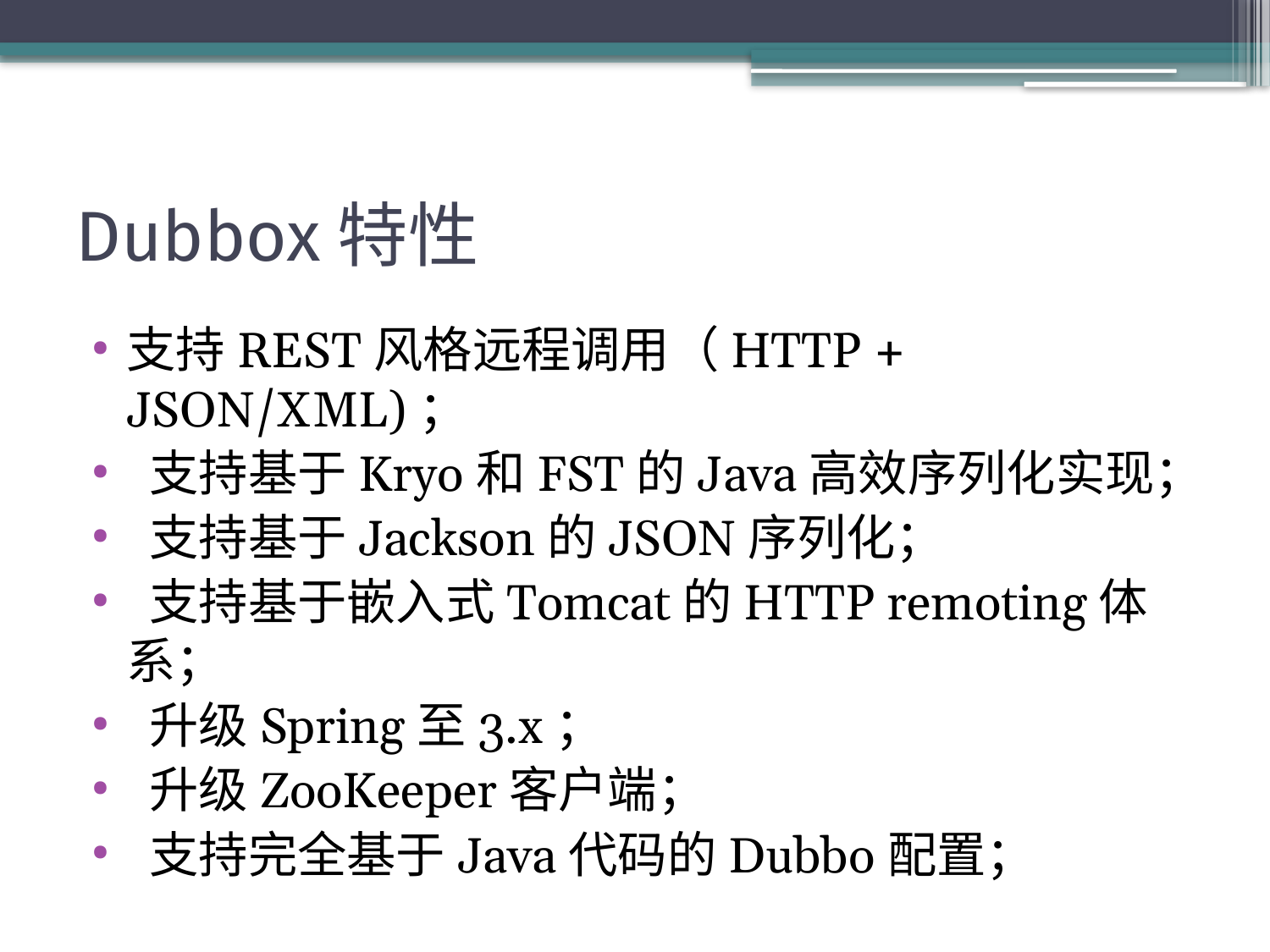

# Dubbox特性
支持REST风格远程调用（HTTP + JSON/XML)；
 支持基于Kryo和FST的Java高效序列化实现；
 支持基于Jackson的JSON序列化；
 支持基于嵌入式Tomcat的HTTP remoting体系；
 升级Spring至3.x；
 升级ZooKeeper客户端；
 支持完全基于Java代码的Dubbo配置；